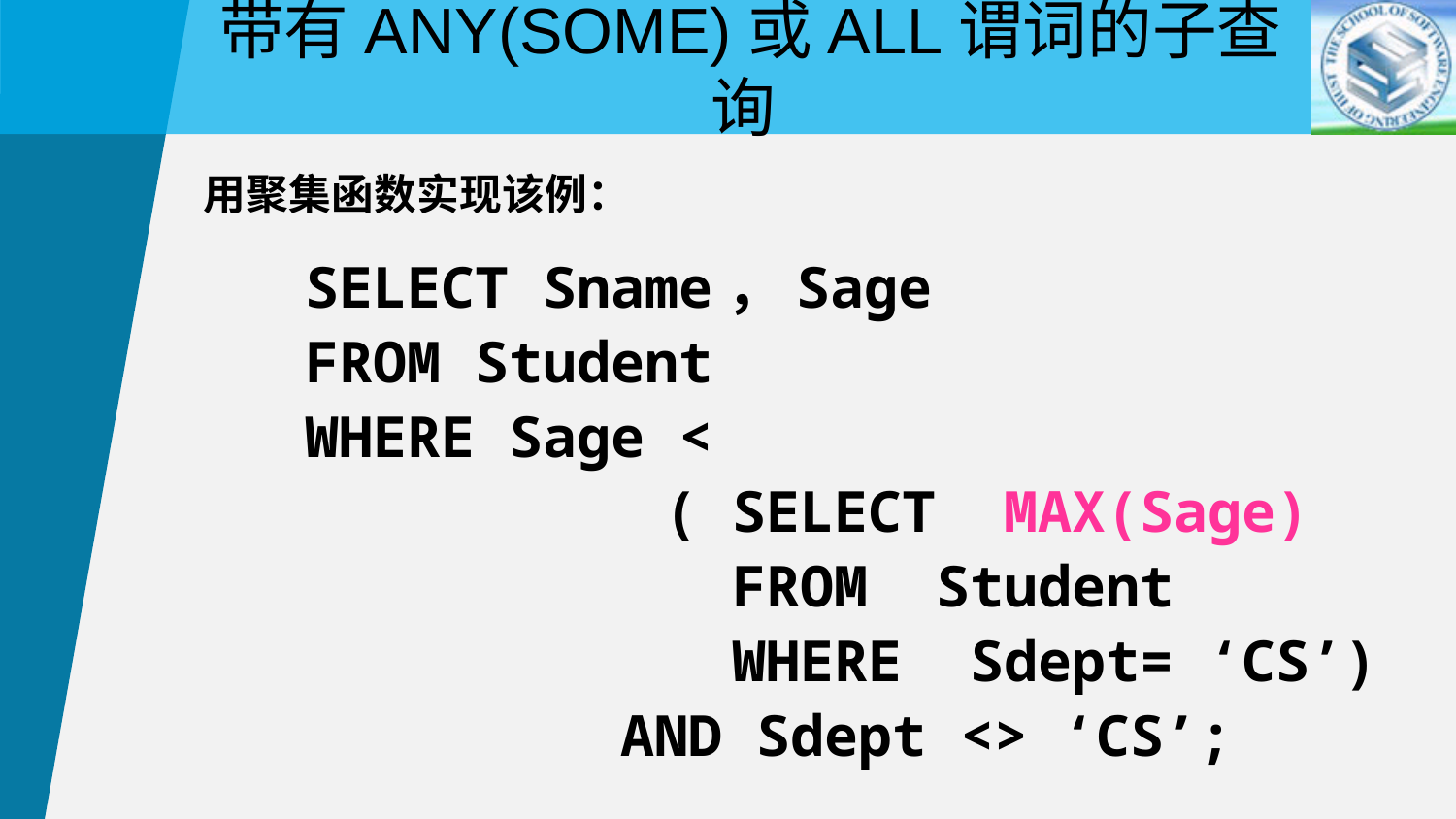

带有ANY(SOME)或ALL谓词的子查询
用聚集函数实现该例：
	SELECT Sname，Sage
	FROM Student
	WHERE Sage <
 			  ( SELECT  MAX(Sage)
			    FROM  Student
			    WHERE  Sdept= ‘CS’)
		     AND Sdept <> ‘CS’;